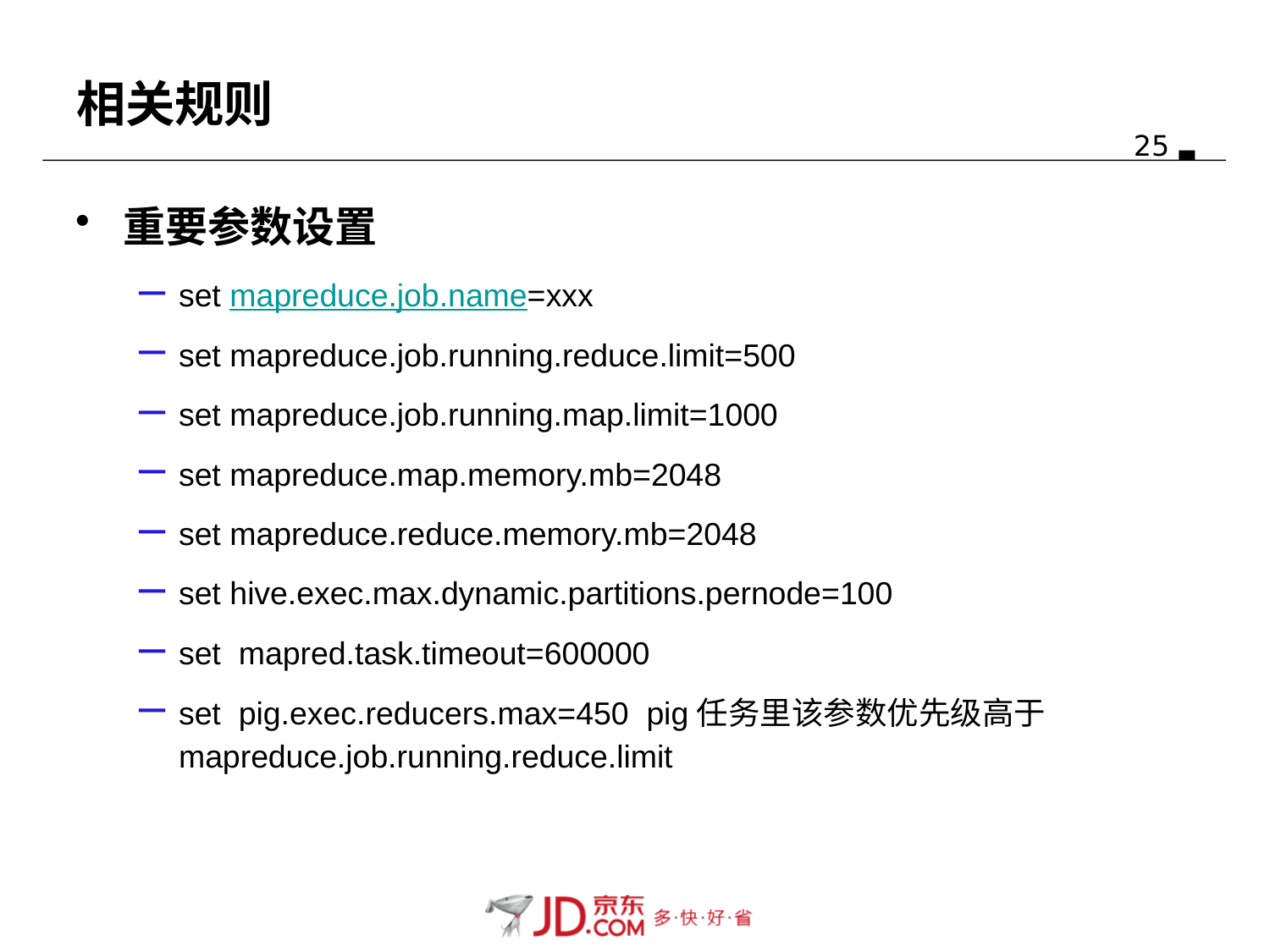

# 相关规则
重要参数设置
set mapreduce.job.name=xxx
set mapreduce.job.running.reduce.limit=500
set mapreduce.job.running.map.limit=1000
set mapreduce.map.memory.mb=2048
set mapreduce.reduce.memory.mb=2048
set hive.exec.max.dynamic.partitions.pernode=100
set  mapred.task.timeout=600000
set  pig.exec.reducers.max=450  pig任务里该参数优先级高于mapreduce.job.running.reduce.limit